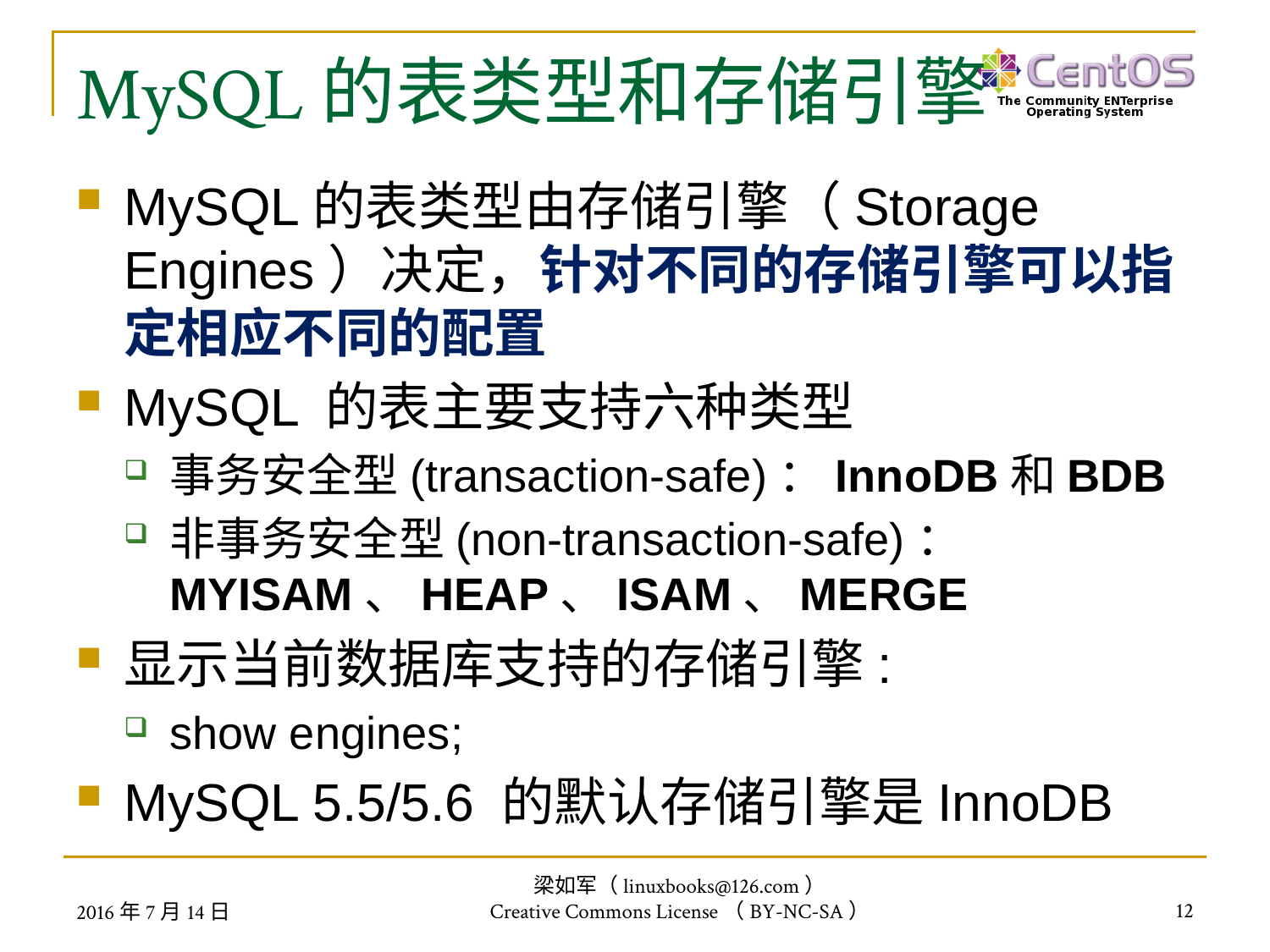

# MySQL的表类型和存储引擎
MySQL的表类型由存储引擎（Storage Engines）决定，针对不同的存储引擎可以指定相应不同的配置
MySQL 的表主要支持六种类型
事务安全型(transaction-safe)：InnoDB和BDB
非事务安全型(non-transaction-safe)：MYISAM、HEAP、ISAM、MERGE
显示当前数据库支持的存储引擎:
show engines;
MySQL 5.5/5.6 的默认存储引擎是InnoDB
梁如军（linuxbooks@126.com）
Creative Commons License（BY-NC-SA）
2016年7月14日
12